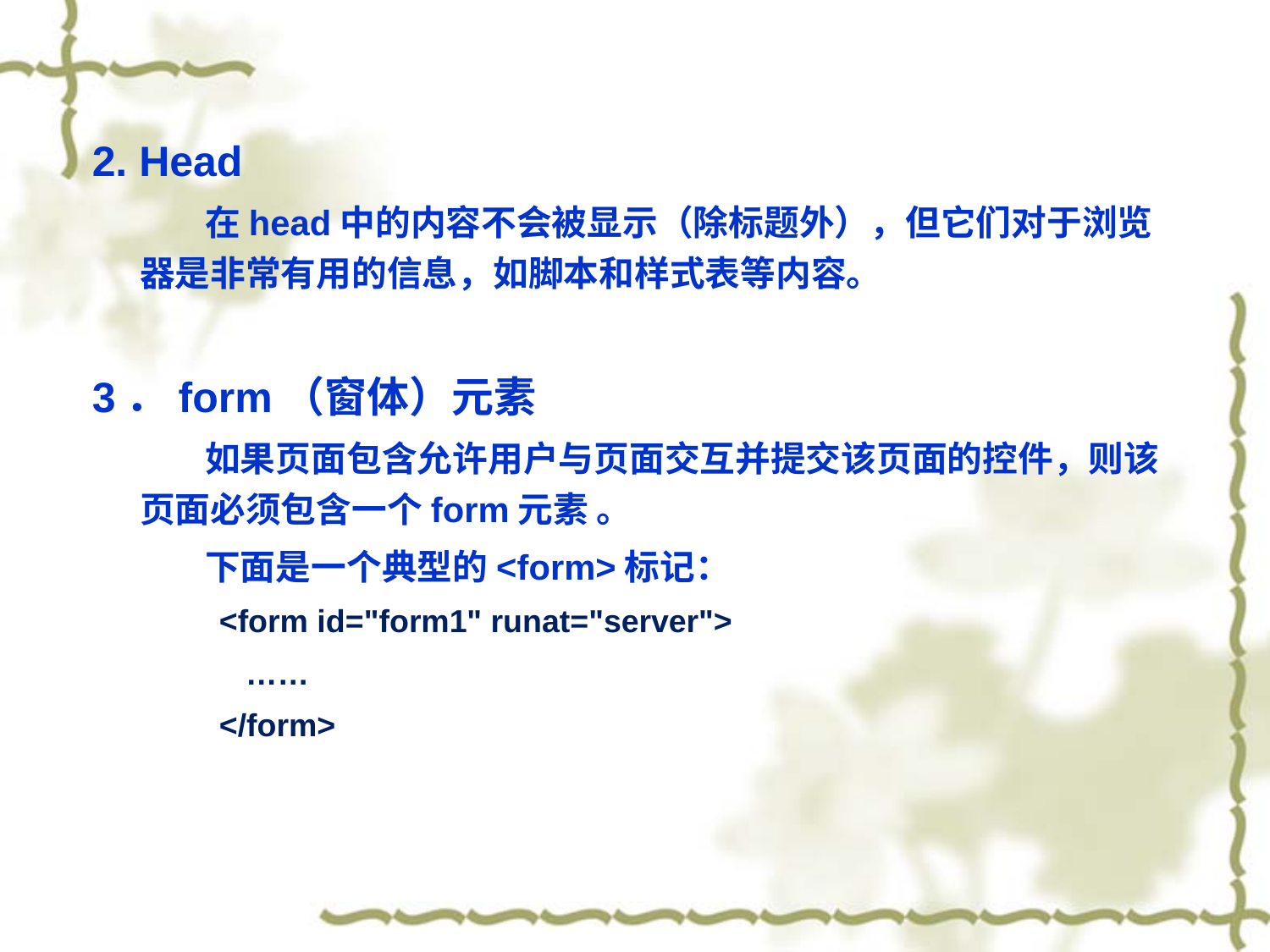

2. Head
             在head中的内容不会被显示（除标题外），但它们对于浏览器是非常有用的信息，如脚本和样式表等内容。

3．form（窗体）元素
             如果页面包含允许用户与页面交互并提交该页面的控件，则该页面必须包含一个form元素 。
             下面是一个典型的<form>标记：
<form id="form1" runat="server">
   ……
</form>